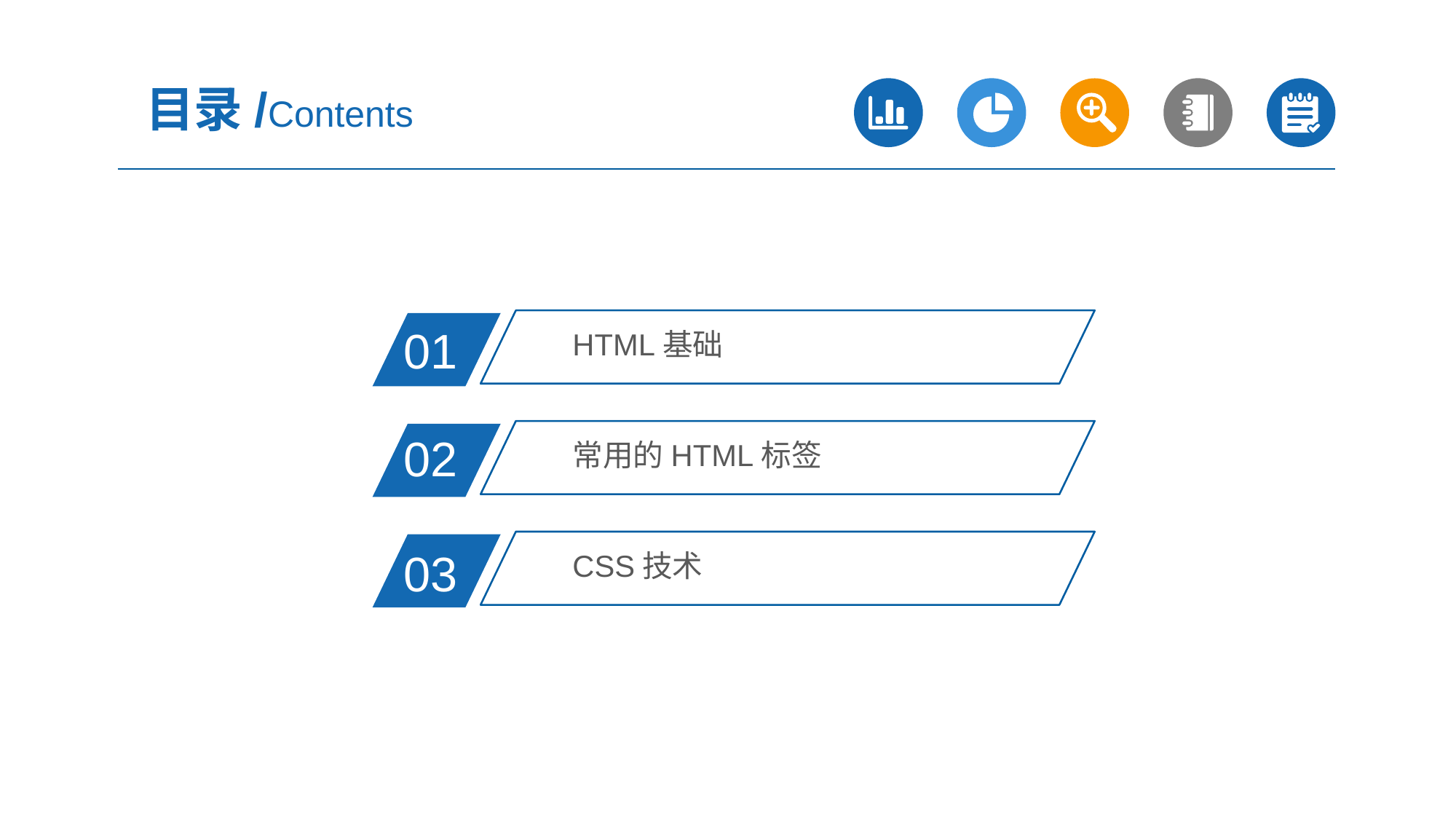

目录/Contents

HTML基础

01

常用的HTML标签
02

CSS技术

03